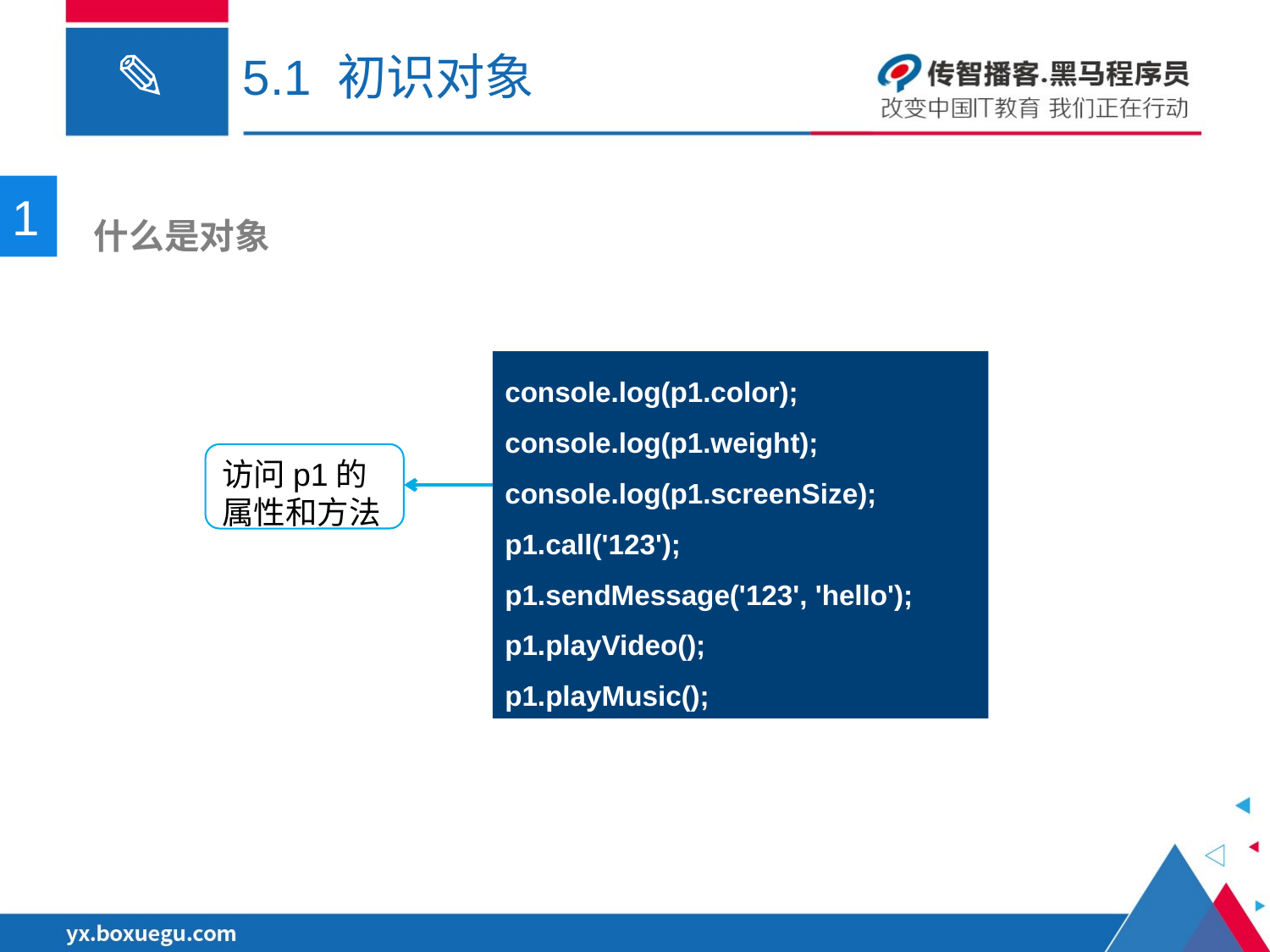

# 5.1 初识对象

1
  什么是对象
console.log(p1.color);
console.log(p1.weight);
console.log(p1.screenSize);
p1.call('123');
p1.sendMessage('123', 'hello');
p1.playVideo();
p1.playMusic();
访问p1的属性和方法